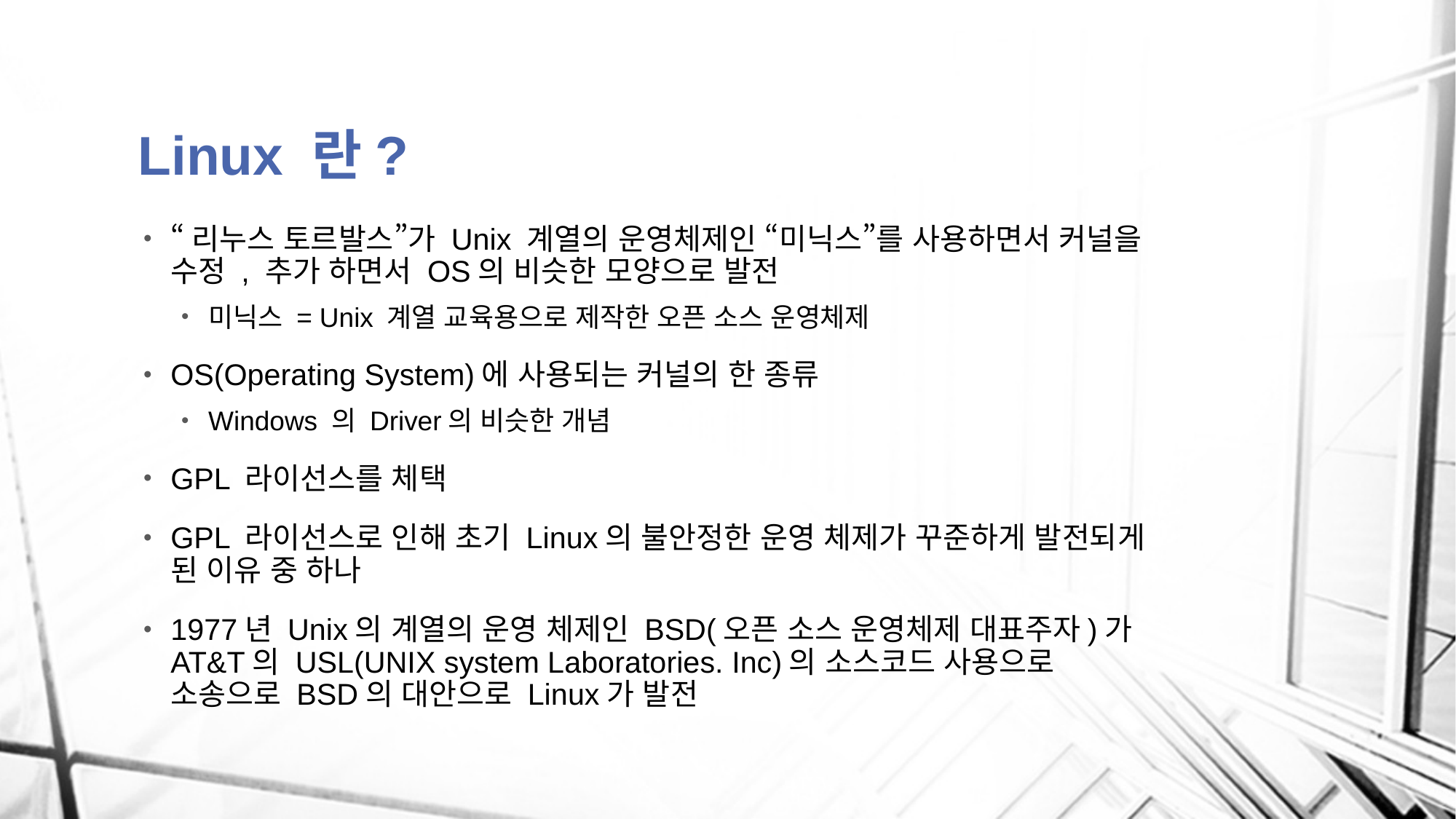

# Linux 란?
“리누스 토르발스”가 Unix 계열의 운영체제인 “미닉스”를 사용하면서 커널을 수정 , 추가 하면서 OS의 비슷한 모양으로 발전
미닉스 = Unix 계열 교육용으로 제작한 오픈 소스 운영체제
OS(Operating System)에 사용되는 커널의 한 종류
Windows 의 Driver의 비슷한 개념
GPL 라이선스를 체택
GPL 라이선스로 인해 초기 Linux의 불안정한 운영 체제가 꾸준하게 발전되게 된 이유 중 하나
1977년 Unix의 계열의 운영 체제인 BSD(오픈 소스 운영체제 대표주자)가 AT&T의 USL(UNIX system Laboratories. Inc)의 소스코드 사용으로 소송으로 BSD의 대안으로 Linux가 발전